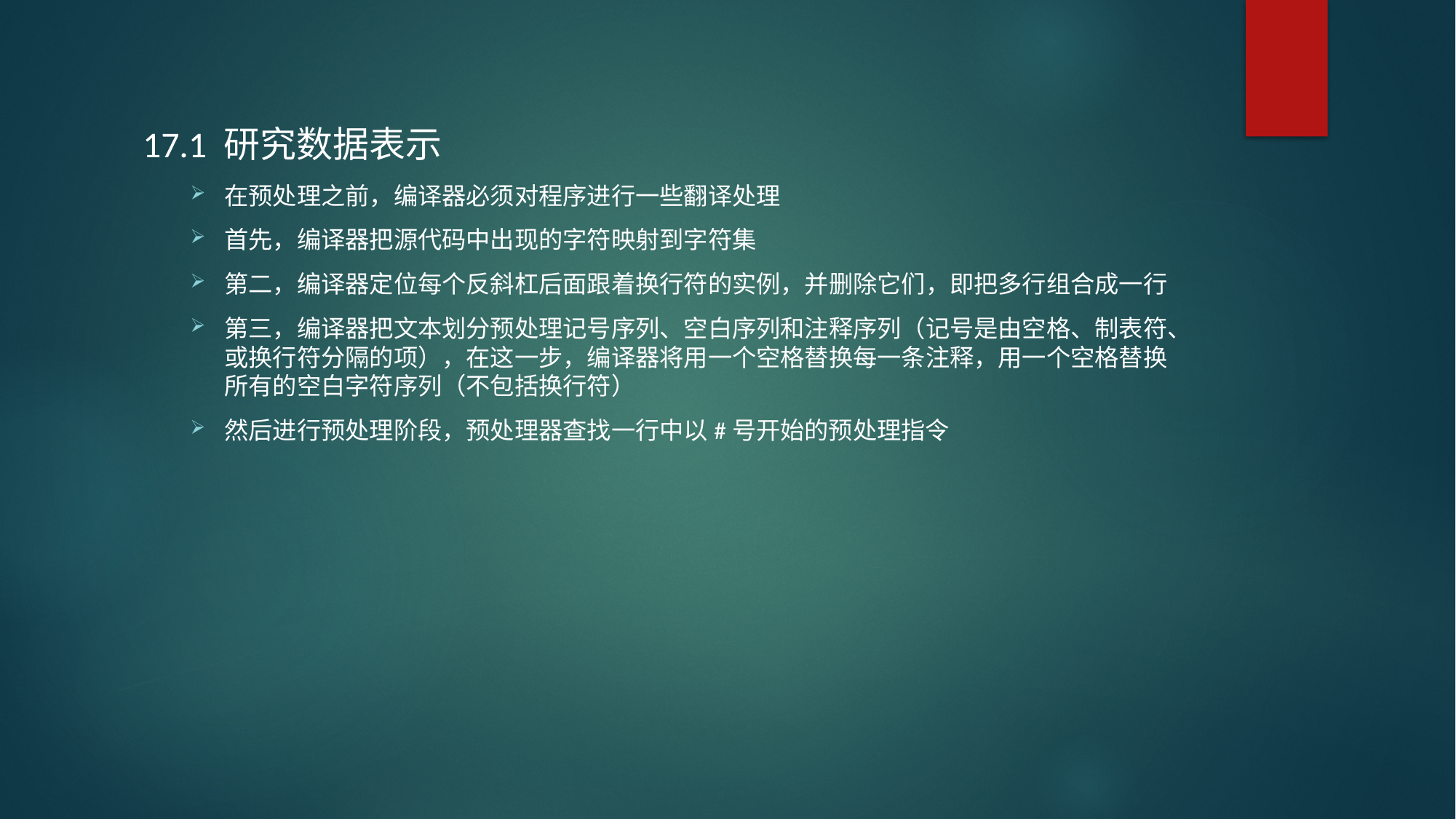

17.1 研究数据表示
在预处理之前，编译器必须对程序进行一些翻译处理
首先，编译器把源代码中出现的字符映射到字符集
第二，编译器定位每个反斜杠后面跟着换行符的实例，并删除它们，即把多行组合成一行
第三，编译器把文本划分预处理记号序列、空白序列和注释序列（记号是由空格、制表符、或换行符分隔的项），在这一步，编译器将用一个空格替换每一条注释，用一个空格替换所有的空白字符序列（不包括换行符）
然后进行预处理阶段，预处理器查找一行中以#号开始的预处理指令